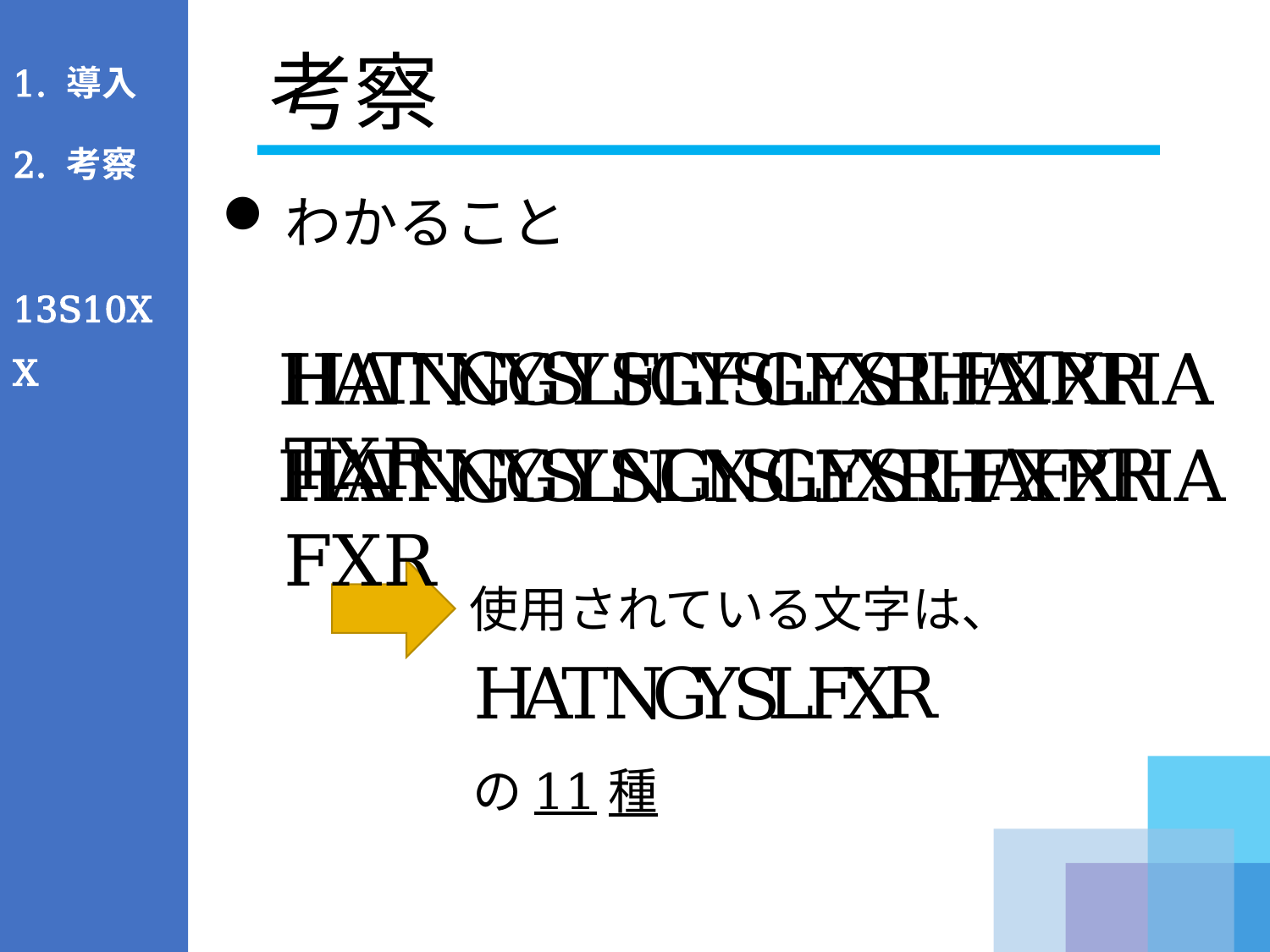

1. 導入
2. 考察
 13S10XX
# 考察
わかること
T
S
G
Y
T
X
H
A
X
A
L
R
F
G
HATNGYSLFGYSLFXRHATXR
HATNGYSLNGYSLFXRHAFXR
F
N
Y
S
R
L
H
R
A
X
S
X
L
T
S
A
N
R
G
L
H
F
Y
Y
F
G
H
N

使用されている文字は、
R
N
G
X
A
T
F
L
Y
H
S
の11種